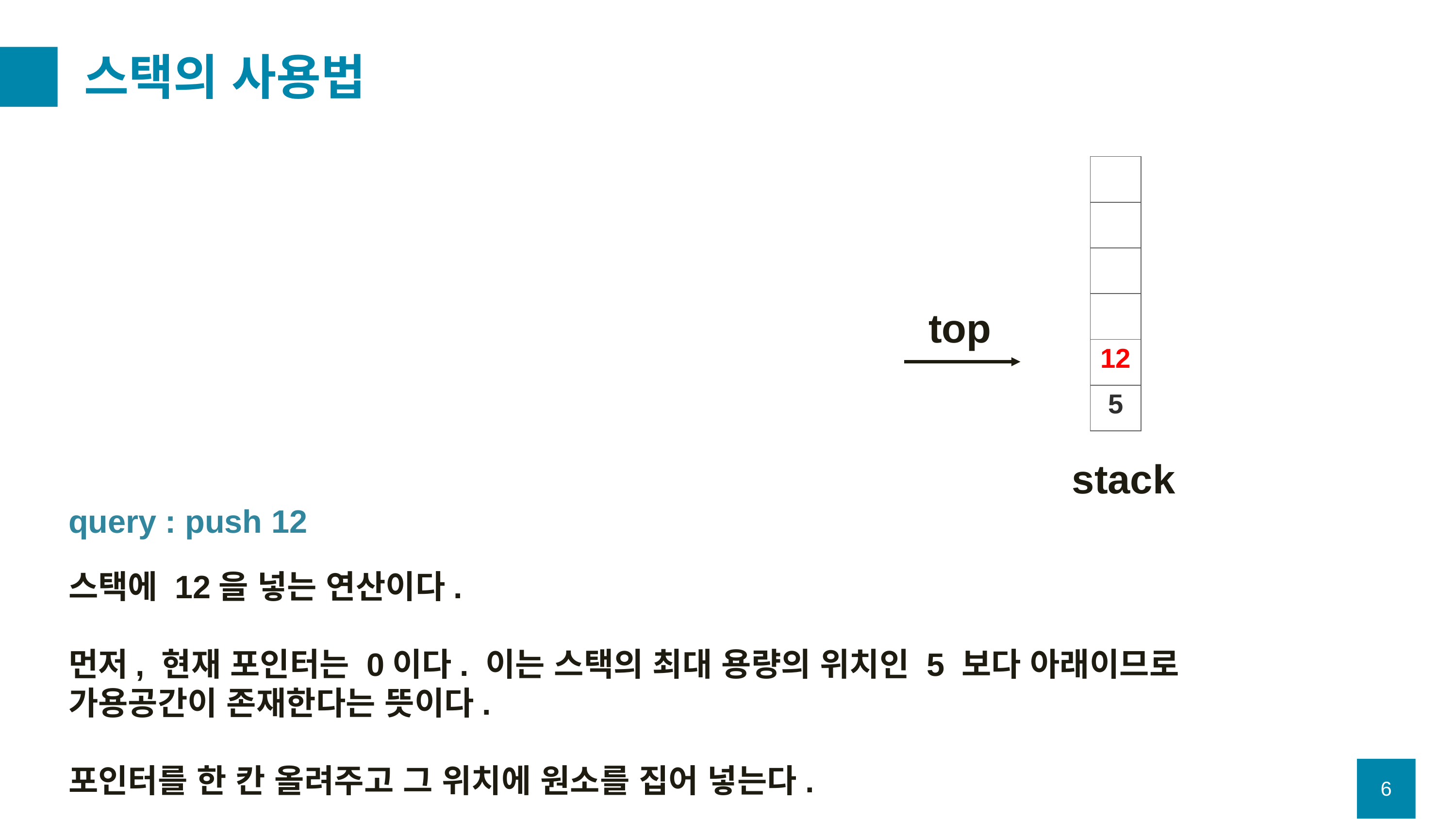

# 스택의 사용법
|  |
| --- |
|  |
|  |
|  |
| 12 |
| 5 |
top
stack
query : push 12
스택에 12을 넣는 연산이다.

먼저, 현재 포인터는 0이다. 이는 스택의 최대 용량의 위치인 5 보다 아래이므로 가용공간이 존재한다는 뜻이다.

포인터를 한 칸 올려주고 그 위치에 원소를 집어 넣는다.
6